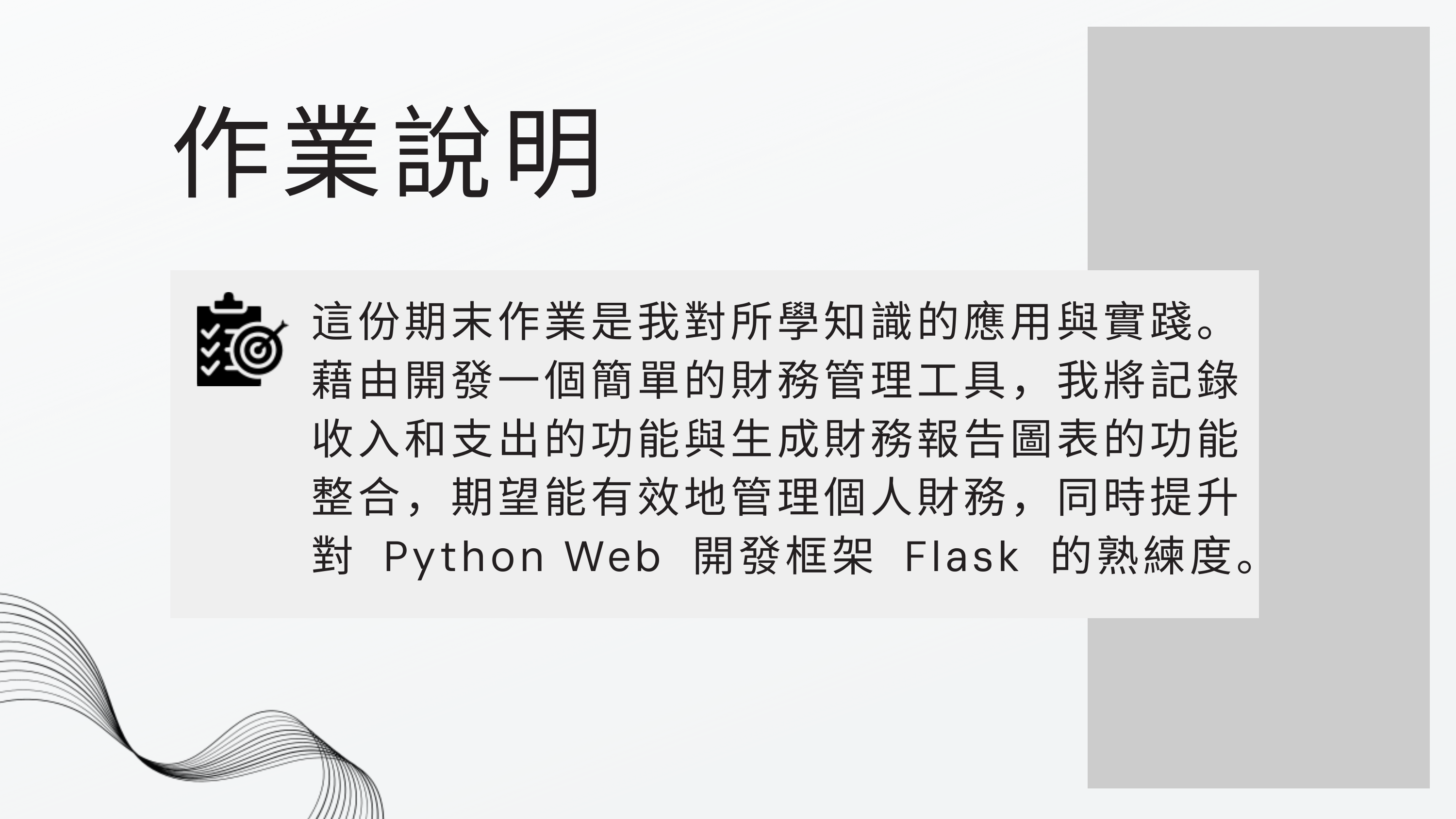

作業說明

這份期末作業是我對所學知識的應用與實踐。
藉由開發一個簡單的財務管理工具，我將記錄收入和支出的功能與生成財務報告圖表的功能整合，期望能有效地管理個人財務，同時提升對 Python Web 開發框架 Flask 的熟練度。